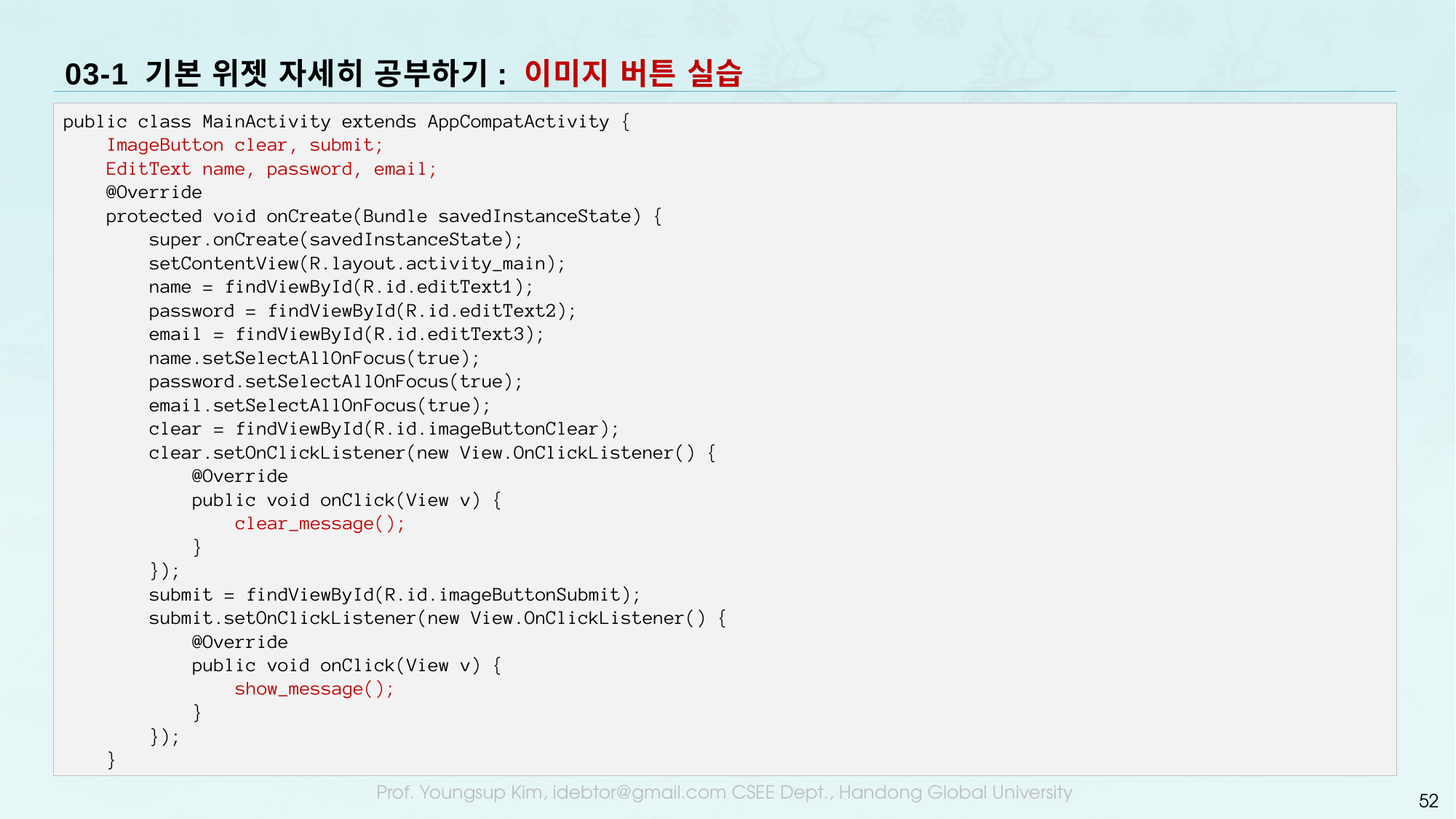

# 03-1 기본 위젯 자세히 공부하기: 이미지 버튼 실습

public class MainActivity extends AppCompatActivity {
    ImageButton clear, submit;
    EditText name, password, email;
    @Override
    protected void onCreate(Bundle savedInstanceState) {
        super.onCreate(savedInstanceState);
        setContentView(R.layout.activity_main);
        name = findViewById(R.id.editText1);
        password = findViewById(R.id.editText2);
        email = findViewById(R.id.editText3);
        name.setSelectAllOnFocus(true);
        password.setSelectAllOnFocus(true);
        email.setSelectAllOnFocus(true);
        clear = findViewById(R.id.imageButtonClear);
        clear.setOnClickListener(new View.OnClickListener() {
            @Override
            public void onClick(View v) {
                clear_message();
            }
        });
        submit = findViewById(R.id.imageButtonSubmit);
        submit.setOnClickListener(new View.OnClickListener() {
            @Override
            public void onClick(View v) {
                show_message();
            }
        });
    }
52